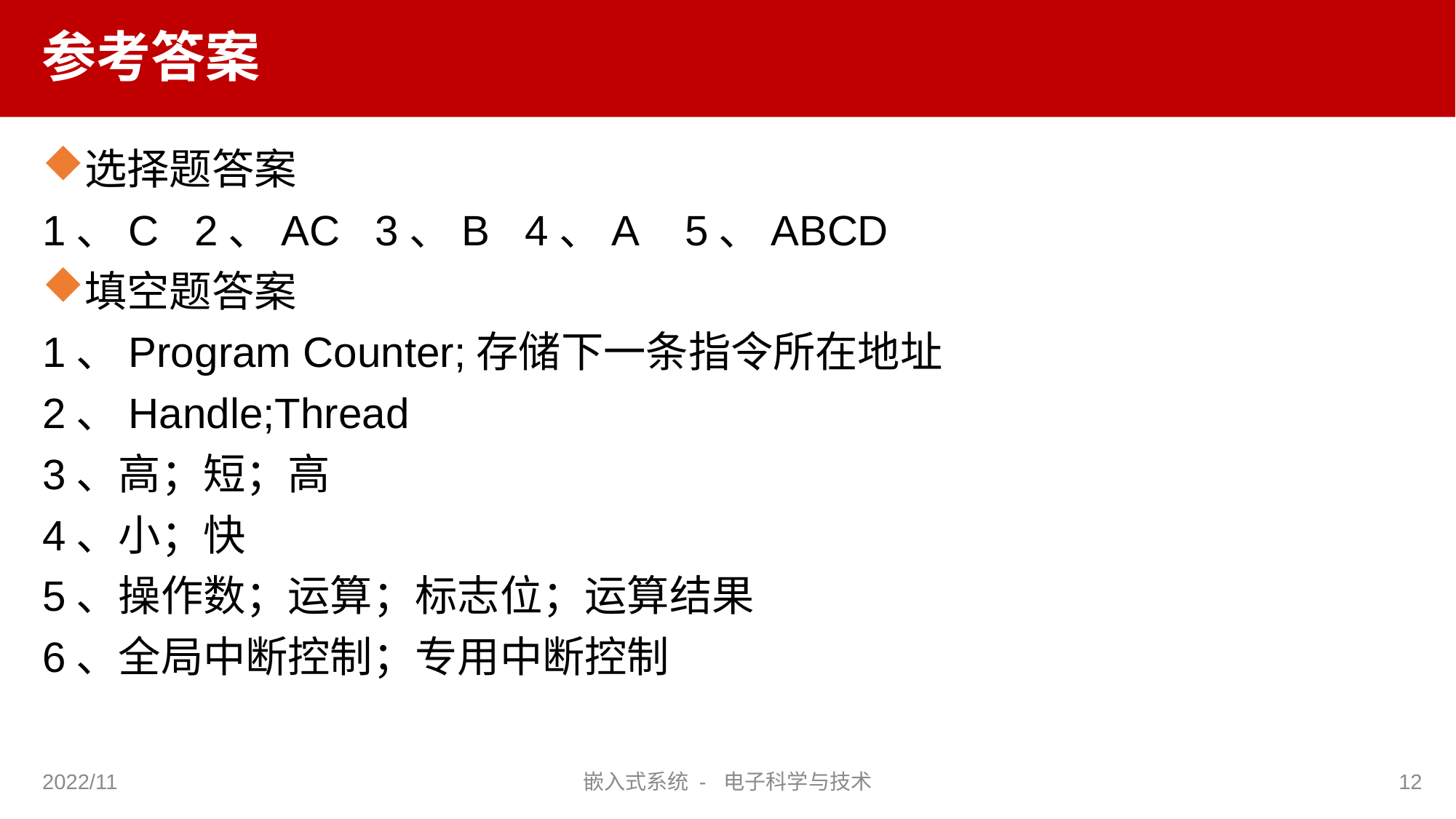

# 参考答案
选择题答案
1、C   2、AC   3、B   4、A    5、ABCD
填空题答案
1、Program Counter;存储下一条指令所在地址
2、Handle;Thread
3、高；短；高
4、小；快
5、操作数；运算；标志位；运算结果
6、全局中断控制；专用中断控制

2022/11
嵌入式系统 -  电子科学与技术
12